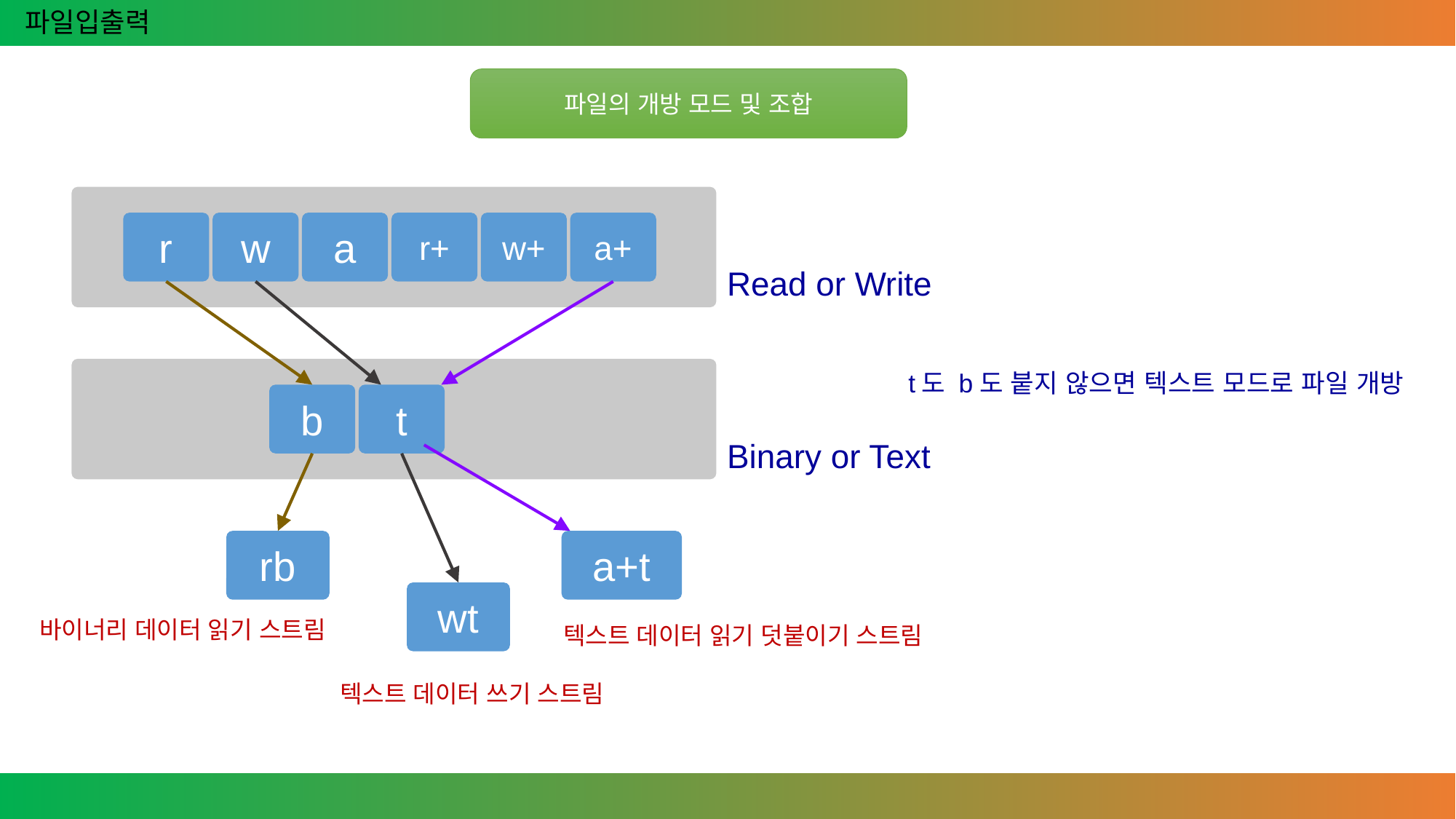

파일입출력
파일의 개방 모드 및 조합

r
w
a
r+
w+
a+
Read or Write
t도 b도 붙지 않으면 텍스트 모드로 파일 개방

b
t
Binary or Text
rb
a+t
wt
바이너리 데이터 읽기 스트림
텍스트 데이터 읽기 덧붙이기 스트림
텍스트 데이터 쓰기 스트림